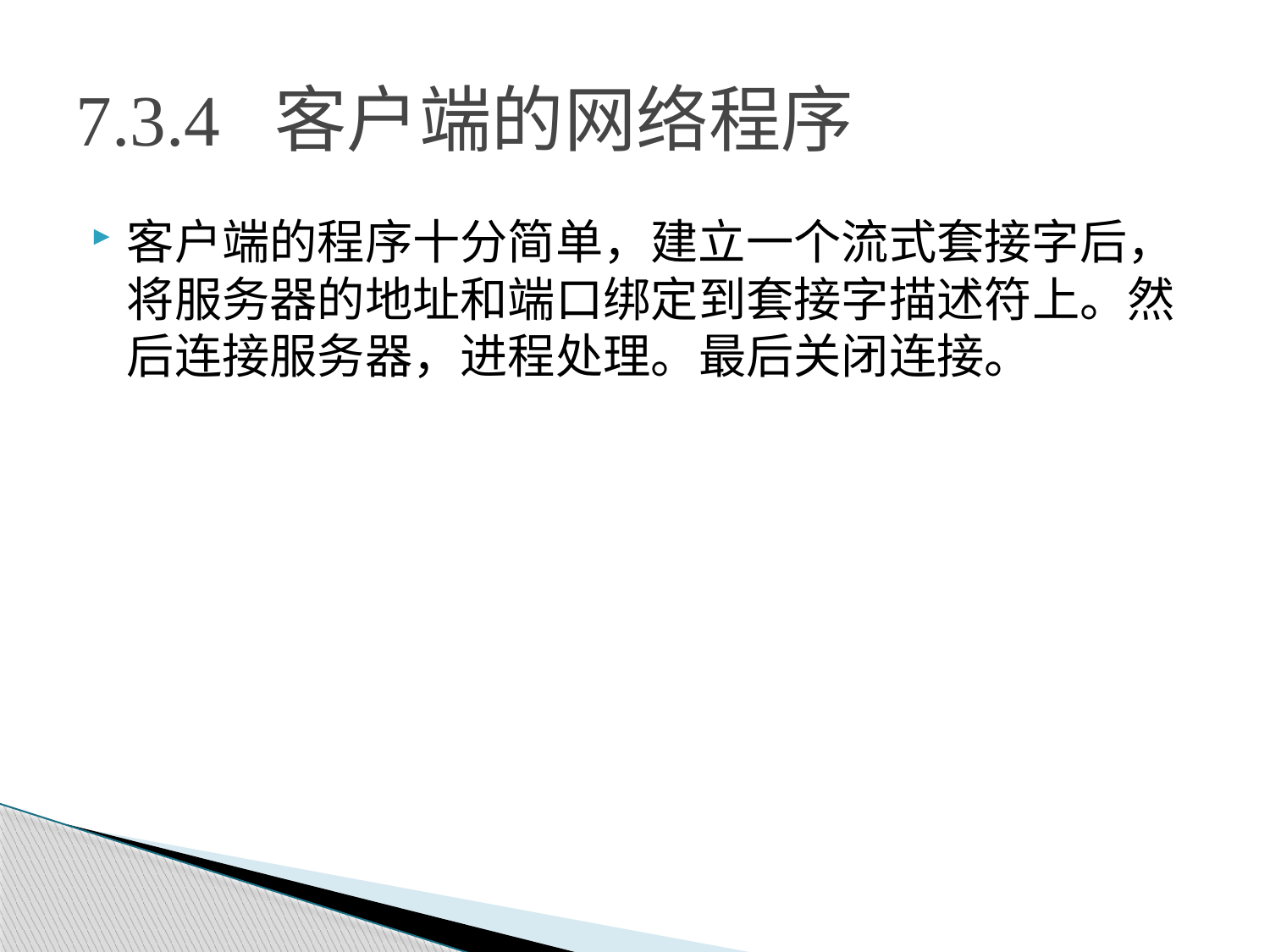

# 7.3.4  客户端的网络程序
客户端的程序十分简单，建立一个流式套接字后，将服务器的地址和端口绑定到套接字描述符上。然后连接服务器，进程处理。最后关闭连接。